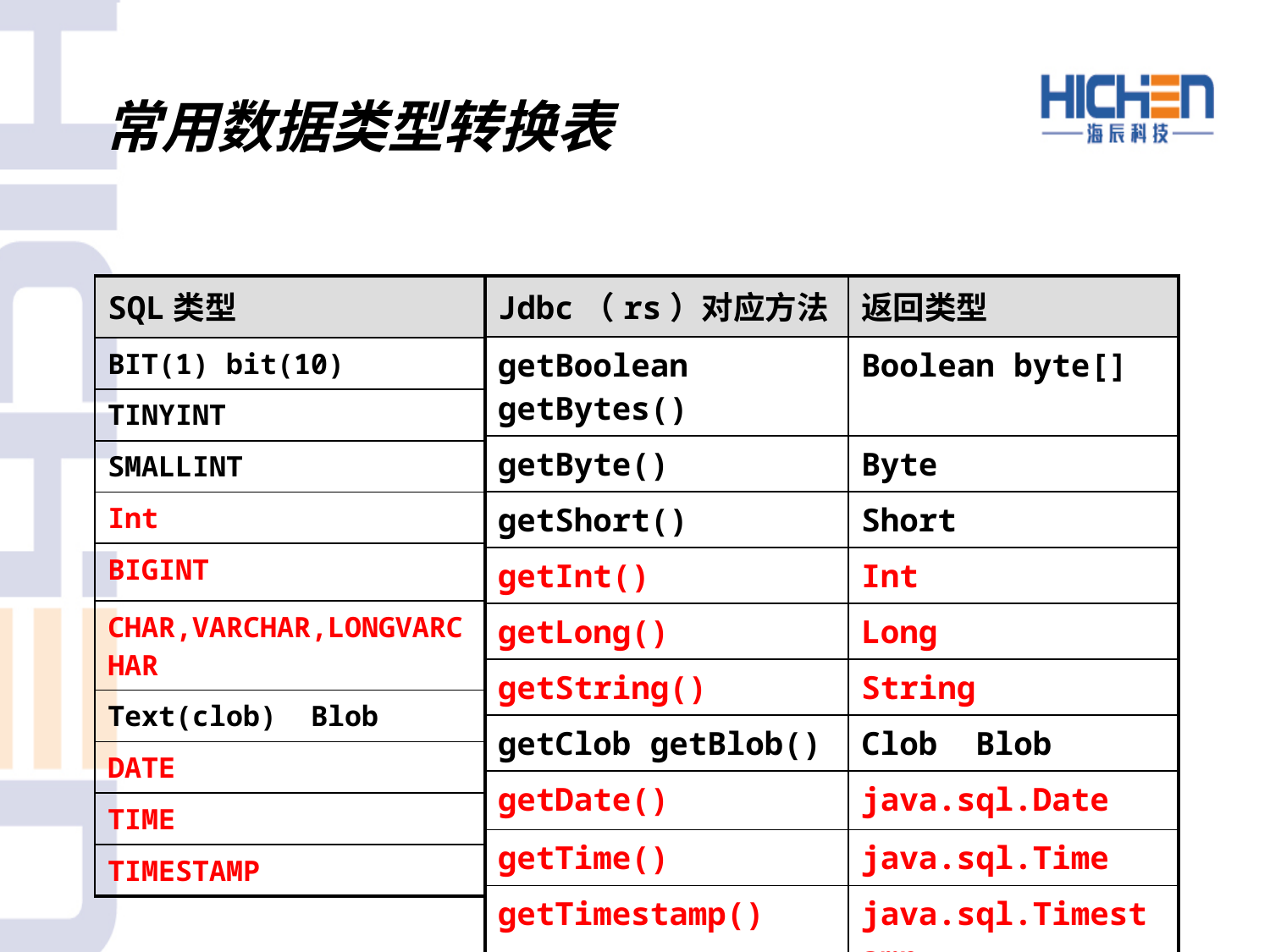

# 常用数据类型转换表
| SQL类型 |
| --- |
| BIT(1) bit(10) |
| TINYINT |
| SMALLINT |
| Int |
| BIGINT |
| CHAR,VARCHAR,LONGVARCHAR |
| Text(clob) Blob |
| DATE |
| TIME |
| TIMESTAMP |
| Jdbc（rs）对应方法 | 返回类型 |
| --- | --- |
| getBoolean getBytes() | Boolean byte[] |
| getByte() | Byte |
| getShort() | Short |
| getInt() | Int |
| getLong() | Long |
| getString() | String |
| getClob getBlob() | Clob Blob |
| getDate() | java.sql.Date |
| getTime() | java.sql.Time |
| getTimestamp() | java.sql.Timestamp |